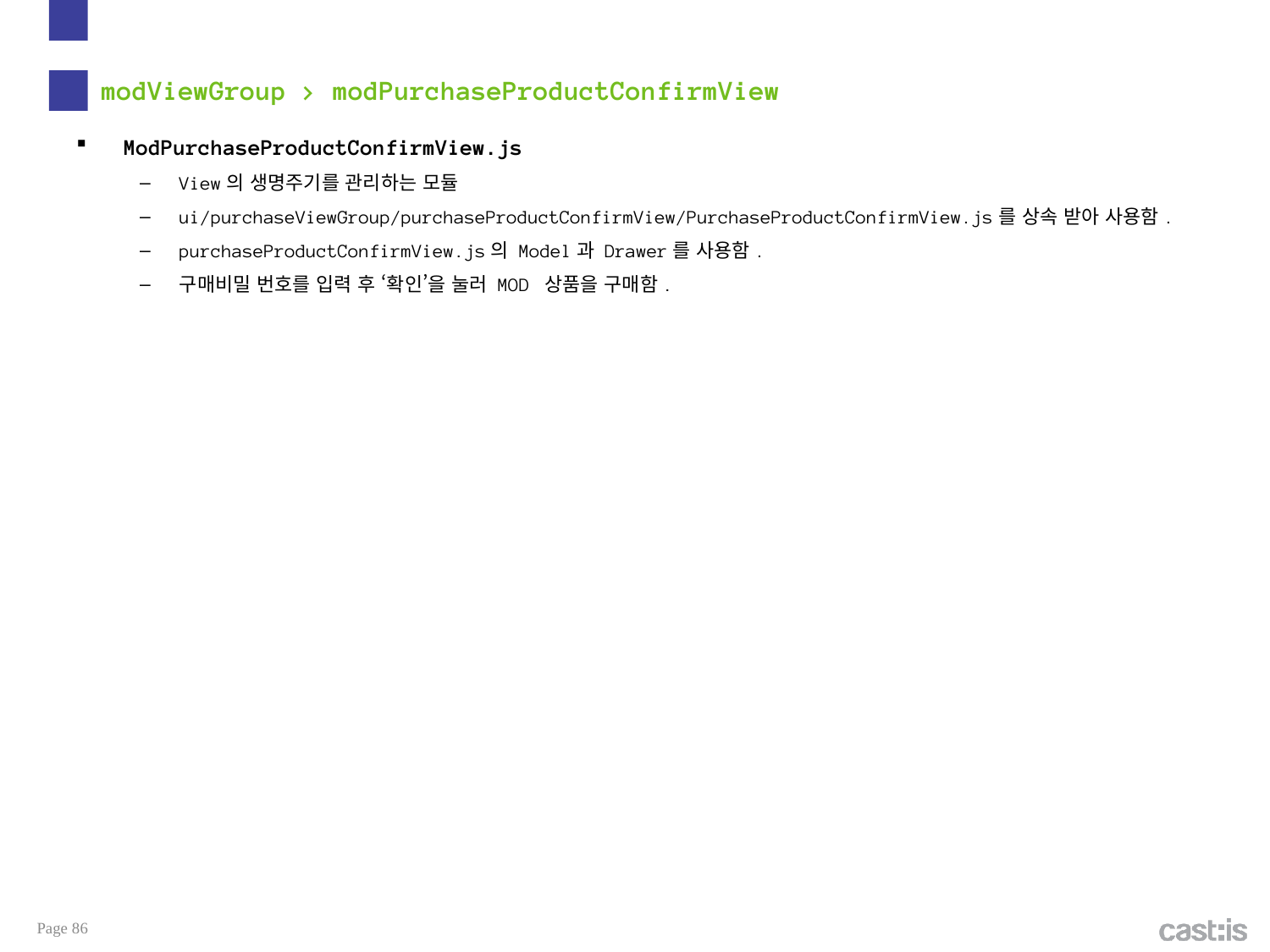

# modViewGroup > modPurchaseProductConfirmView
ModPurchaseProductConfirmView.js
View의 생명주기를 관리하는 모듈
ui/purchaseViewGroup/purchaseProductConfirmView/PurchaseProductConfirmView.js를 상속 받아 사용함.
purchaseProductConfirmView.js의 Model과 Drawer를 사용함.
구매비밀 번호를 입력 후 ‘확인’을 눌러 MOD 상품을 구매함.

Page 86